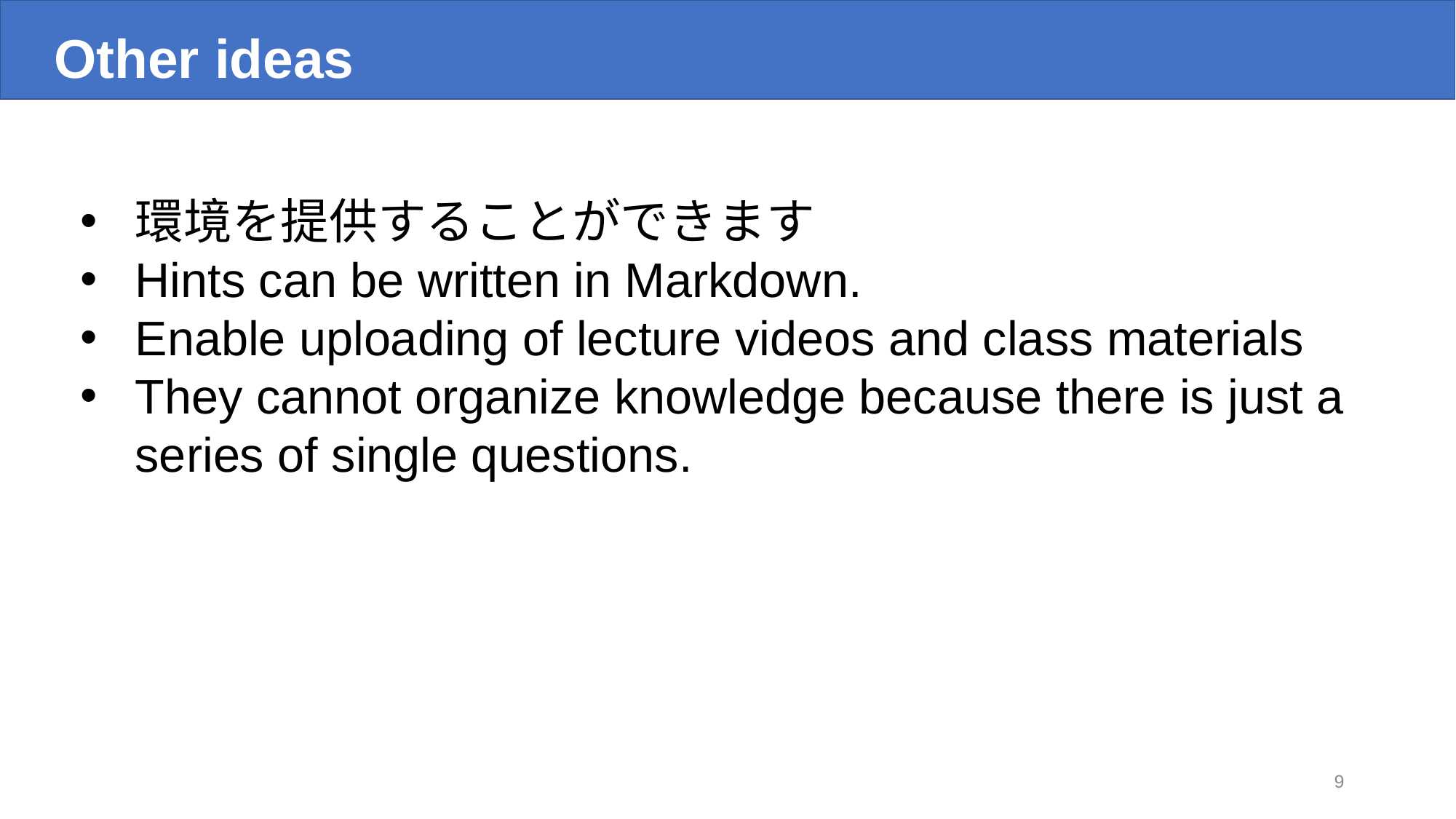

Other ideas

環境を提供することができます
Hints can be written in Markdown.
Enable uploading of lecture videos and class materials
They cannot organize knowledge because there is just a series of single questions.
9